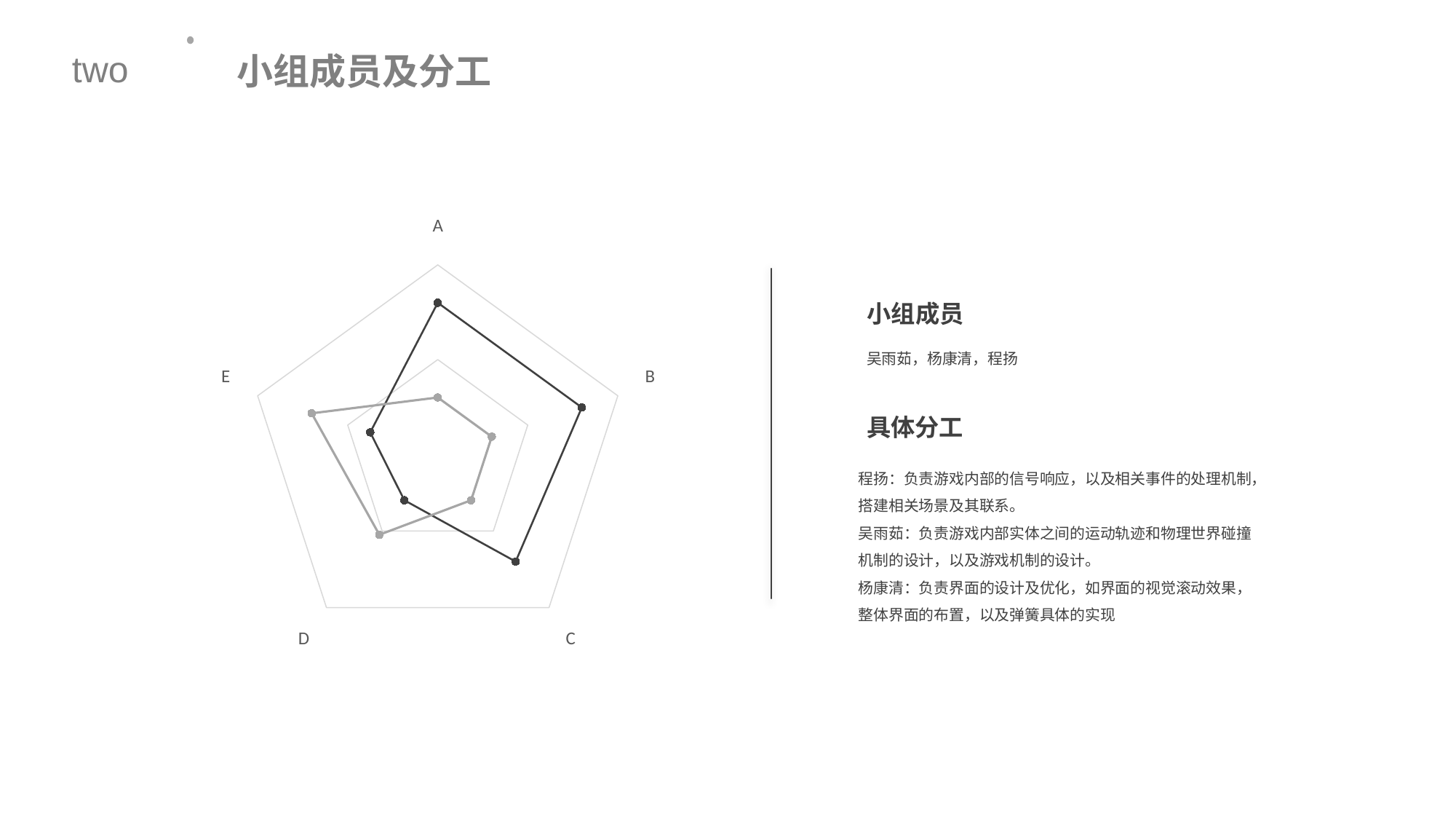

小组成员及分工
two

### Chart

| Category | 系列 1 | 系列 2 |
|---|---|---|
| A | 32.0 | 12.0 |
| B | 32.0 | 12.0 |
| C | 28.0 | 12.0 |
| D | 12.0 | 21.0 |
| E | 15.0 | 28.0 |
小组成员
吴雨茹，杨康清，程扬
具体分工
程扬：负责游戏内部的信号响应，以及相关事件的处理机制，搭建相关场景及其联系。
吴雨茹：负责游戏内部实体之间的运动轨迹和物理世界碰撞机制的设计，以及游戏机制的设计。
杨康清：负责界面的设计及优化，如界面的视觉滚动效果，整体界面的布置，以及弹簧具体的实现